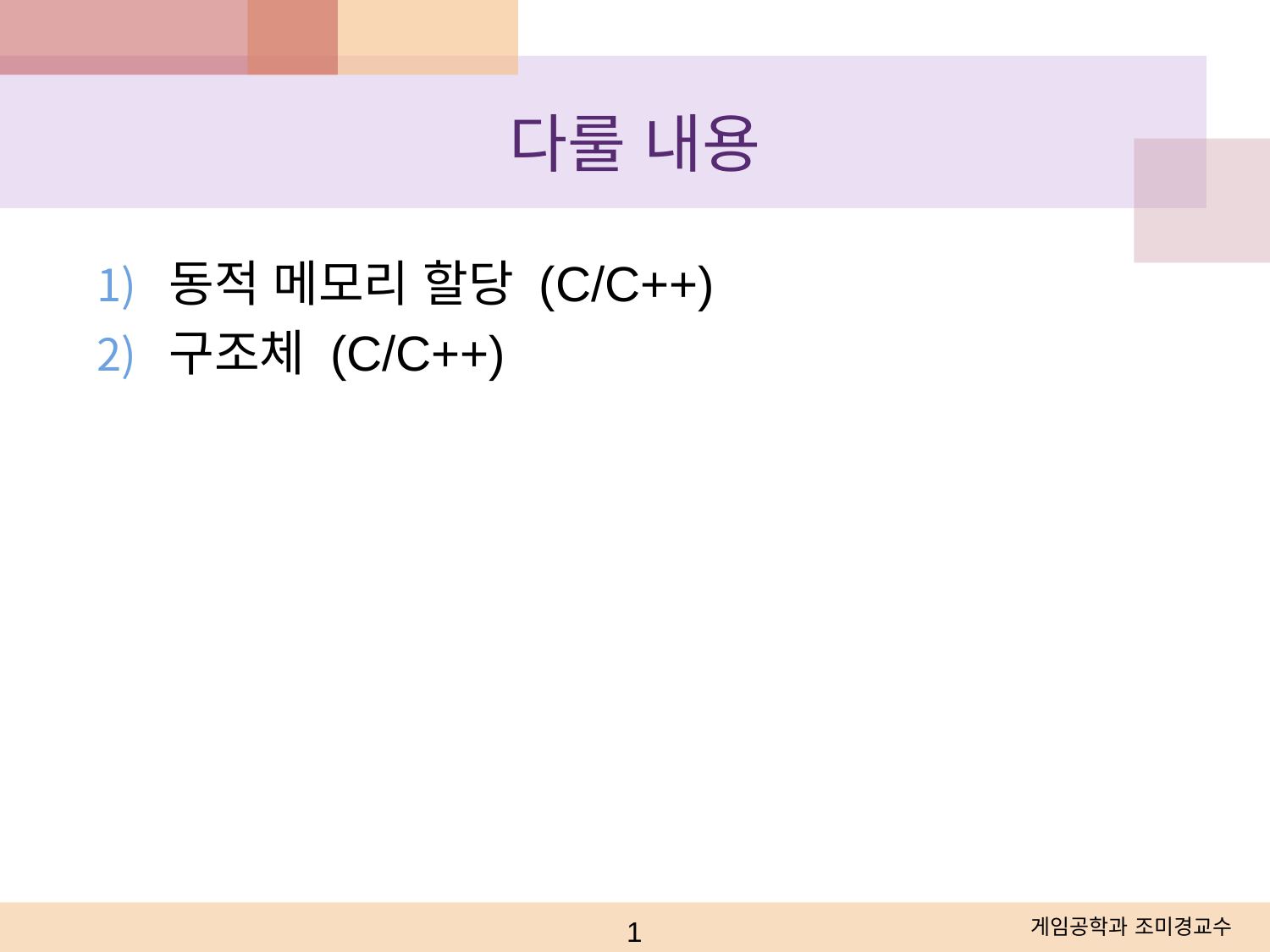

# 다룰 내용
동적 메모리 할당 (C/C++)
구조체 (C/C++)

1
게임공학과 조미경교수